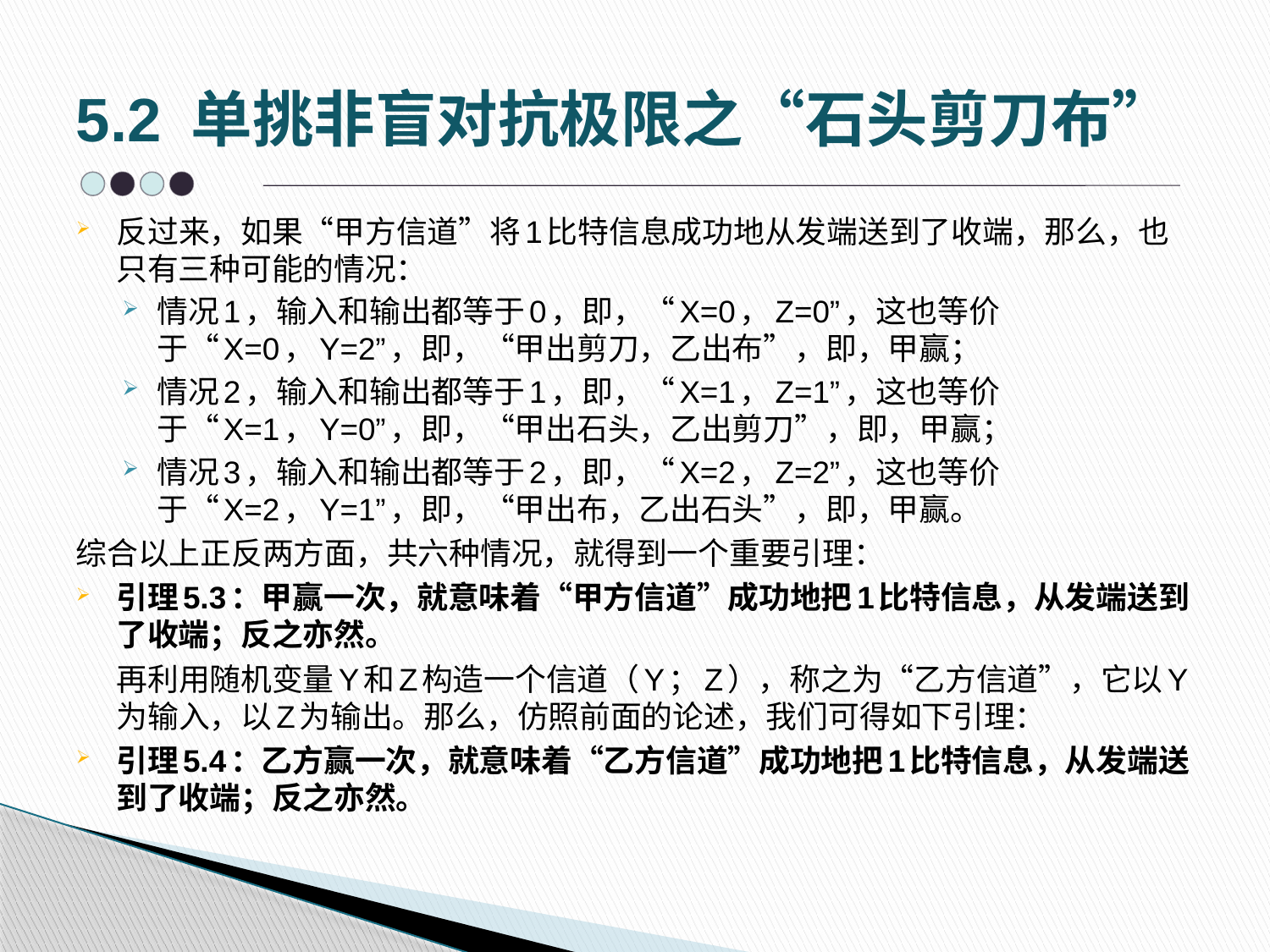

# 5.2 单挑非盲对抗极限之“石头剪刀布”

反过来，如果“甲方信道”将1比特信息成功地从发端送到了收端，那么，也只有三种可能的情况：
情况1，输入和输出都等于0，即，“X=0，Z=0”，这也等价于“X=0，Y=2”，即，“甲出剪刀，乙出布”，即，甲赢；
情况2，输入和输出都等于1，即，“X=1，Z=1”，这也等价于“X=1，Y=0”，即，“甲出石头，乙出剪刀”，即，甲赢；
情况3，输入和输出都等于2，即，“X=2，Z=2”，这也等价于“X=2，Y=1”，即，“甲出布，乙出石头”，即，甲赢。
综合以上正反两方面，共六种情况，就得到一个重要引理：
引理5.3：甲赢一次，就意味着“甲方信道”成功地把1比特信息，从发端送到了收端；反之亦然。
	再利用随机变量Y和Z构造一个信道（Y；Z），称之为“乙方信道”，它以Y为输入，以Z为输出。那么，仿照前面的论述，我们可得如下引理：
引理5.4：乙方赢一次，就意味着“乙方信道”成功地把1比特信息，从发端送到了收端；反之亦然。